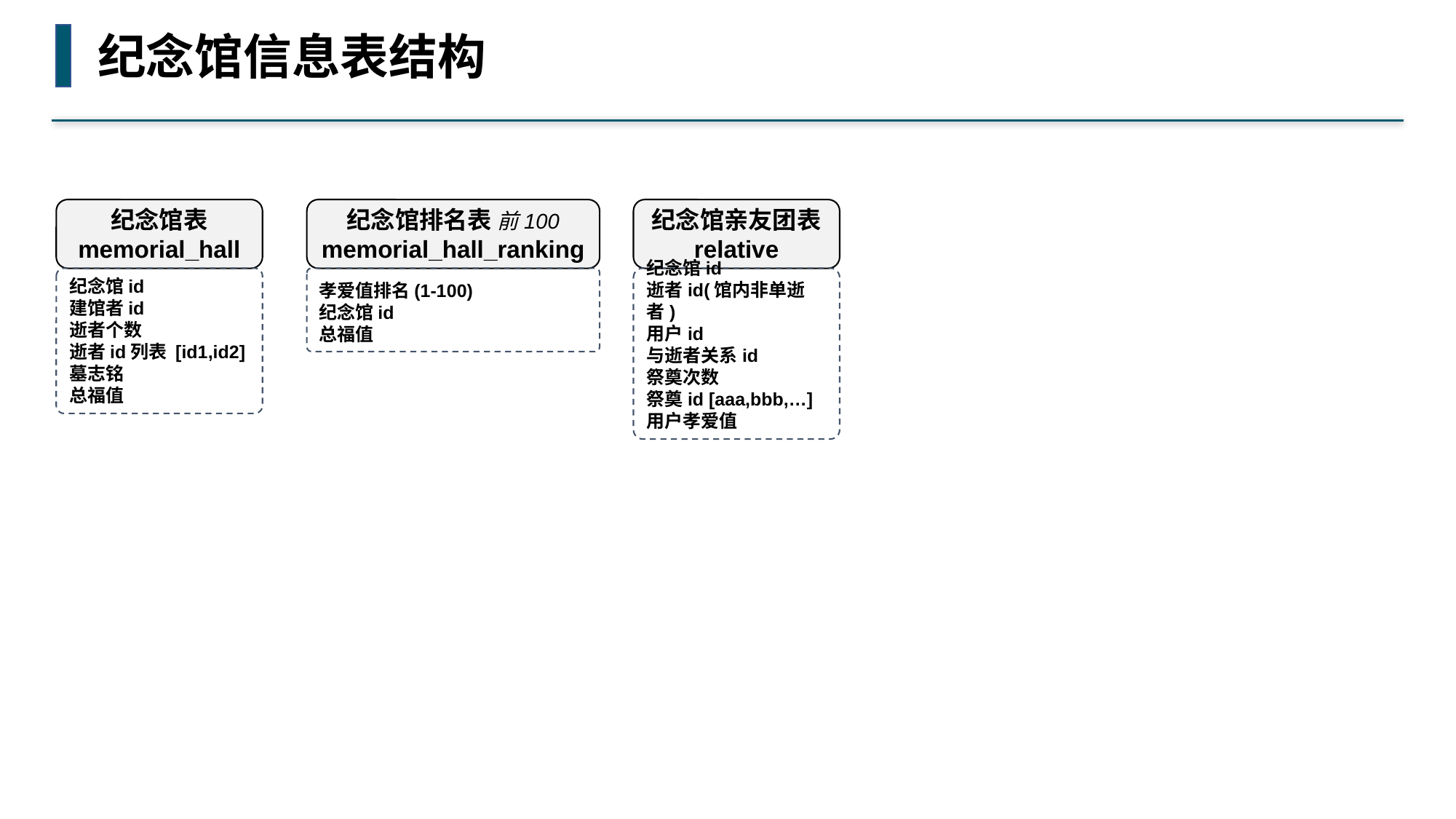

纪念馆信息表结构

纪念馆表
memorial_hall
纪念馆排名表 前100
memorial_hall_ranking
纪念馆亲友团表
relative
纪念馆id
逝者id(馆内非单逝者)
用户id
与逝者关系id
祭奠次数
祭奠id [aaa,bbb,…]
用户孝爱值
纪念馆id
建馆者id
逝者个数
逝者id列表 [id1,id2]
墓志铭
总福值

孝爱值排名(1-100)
纪念馆id
总福值